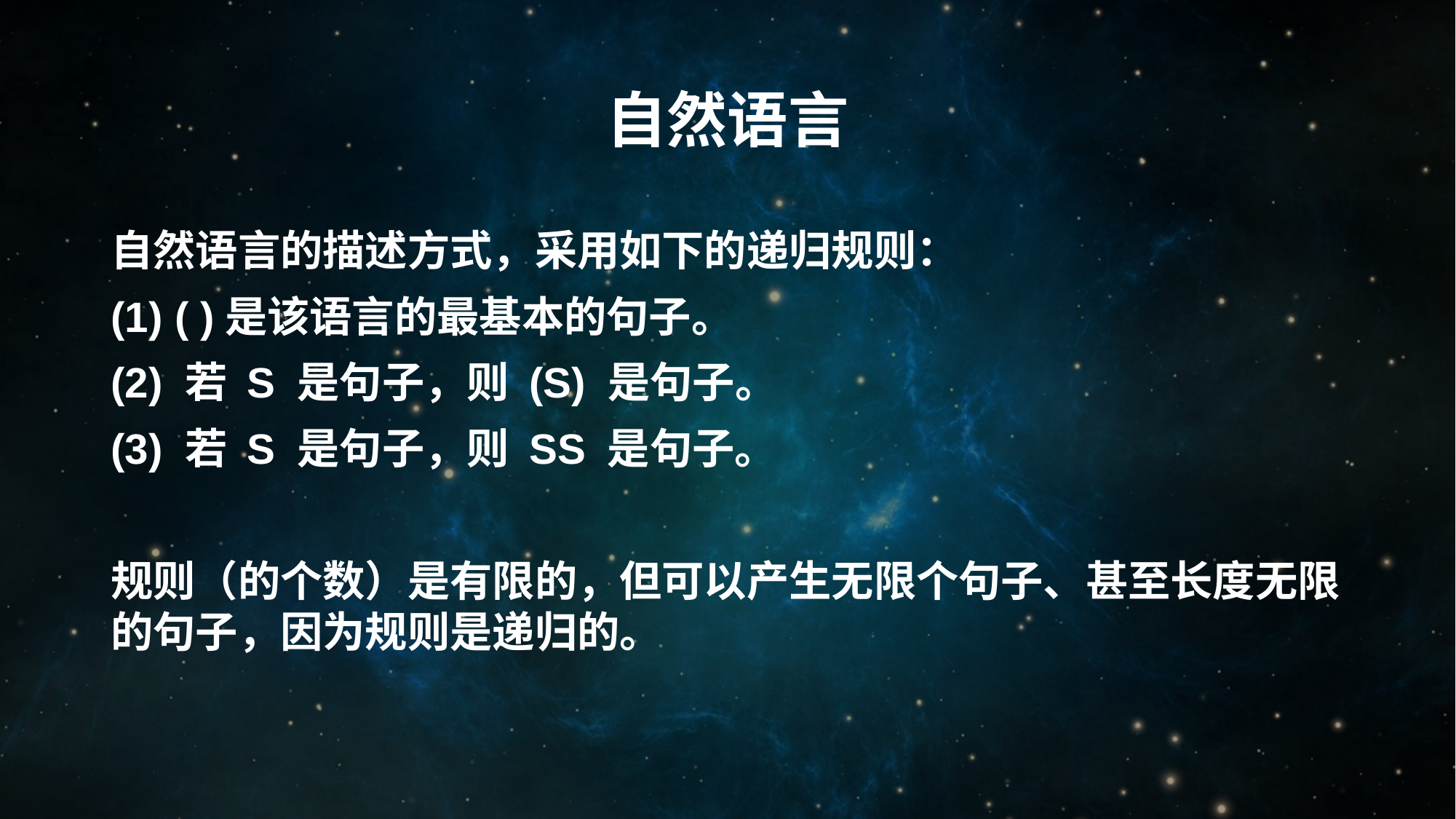

# 自然语言
自然语言的描述方式，采用如下的递归规则：
(1) ( )是该语言的最基本的句子。
(2) 若 S 是句子，则 (S) 是句子。
(3) 若 S 是句子，则 SS 是句子。

规则（的个数）是有限的，但可以产生无限个句子、甚至长度无限的句子，因为规则是递归的。